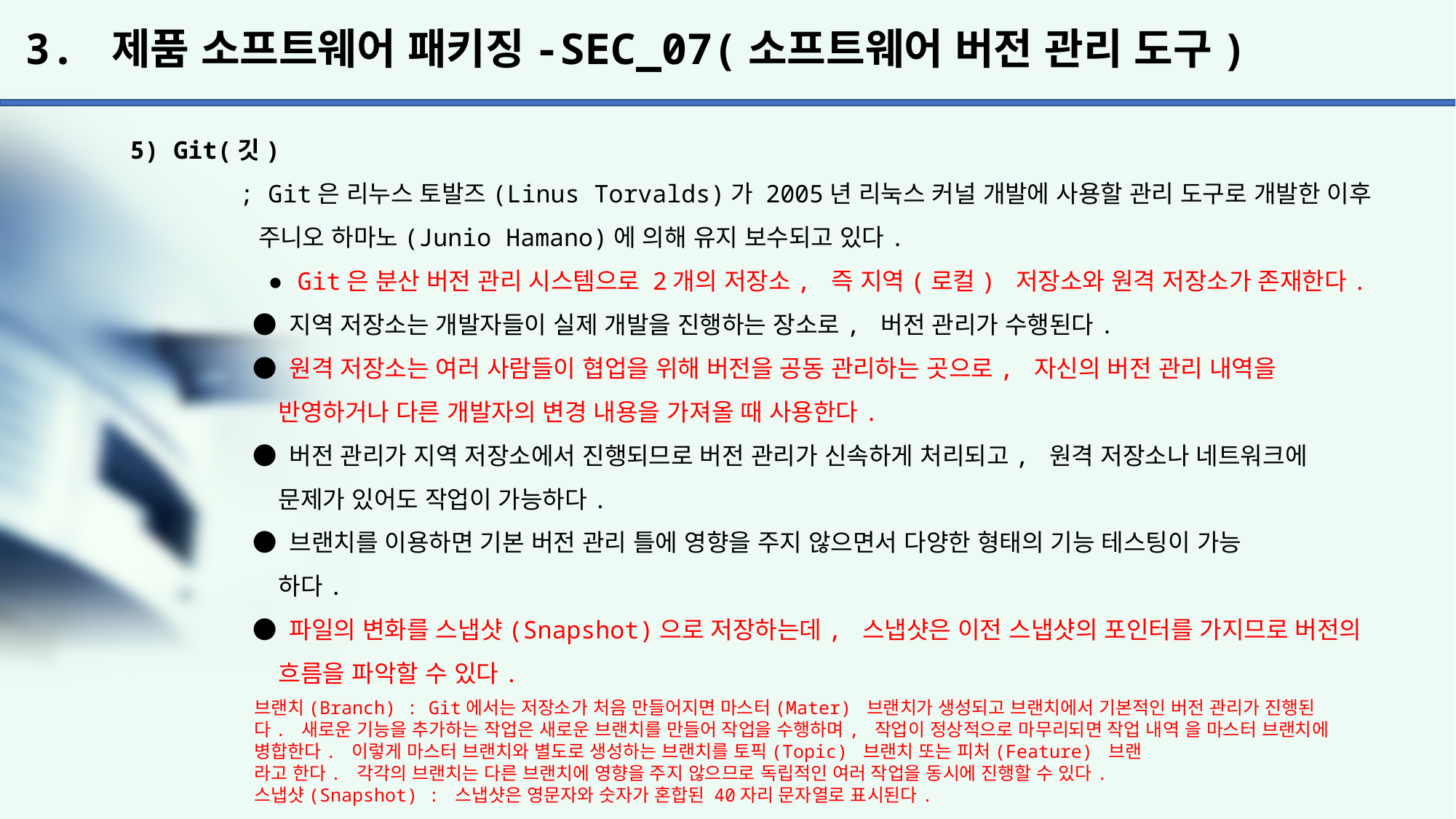

# 3. 제품 소프트웨어 패키징-SEC_07(소프트웨어 버전 관리 도구)
5) Git(깃)
	; Git은 리누스 토발즈(Linus Torvalds)가 2005년 리눅스 커널 개발에 사용할 관리 도구로 개발한 이후
	  주니오 하마노(Junio Hamano)에 의해 유지 보수되고 있다.
	  ● Git은 분산 버전 관리 시스템으로 2개의 저장소, 즉 지역(로컬) 저장소와 원격 저장소가 존재한다.
	  ● 지역 저장소는 개발자들이 실제 개발을 진행하는 장소로, 버전 관리가 수행된다.
	  ● 원격 저장소는 여러 사람들이 협업을 위해 버전을 공동 관리하는 곳으로, 자신의 버전 관리 내역을
	     반영하거나 다른 개발자의 변경 내용을 가져올 때 사용한다.
	  ● 버전 관리가 지역 저장소에서 진행되므로 버전 관리가 신속하게 처리되고, 원격 저장소나 네트워크에
	     문제가 있어도 작업이 가능하다.
	  ● 브랜치를 이용하면 기본 버전 관리 틀에 영향을 주지 않으면서 다양한 형태의 기능 테스팅이 가능
	     하다.
	  ● 파일의 변화를 스냅샷(Snapshot)으로 저장하는데, 스냅샷은 이전 스냅샷의 포인터를 가지므로 버전의
	     흐름을 파악할 수 있다.
브랜치(Branch) : Git에서는 저장소가 처음 만들어지면 마스터(Mater) 브랜치가 생성되고 브랜치에서 기본적인 버전 관리가 진행된다. 새로운 기능을 추가하는 작업은 새로운 브랜치를 만들어 작업을 수행하며, 작업이 정상적으로 마무리되면 작업 내역 을 마스터 브랜치에 병합한다. 이렇게 마스터 브랜치와 별도로 생성하는 브랜치를 토픽(Topic) 브랜치 또는 피처(Feature) 브랜
라고 한다. 각각의 브랜치는 다른 브랜치에 영향을 주지 않으므로 독립적인 여러 작업을 동시에 진행할 수 있다.
스냅샷(Snapshot) : 스냅샷은 영문자와 숫자가 혼합된 40자리 문자열로 표시된다.